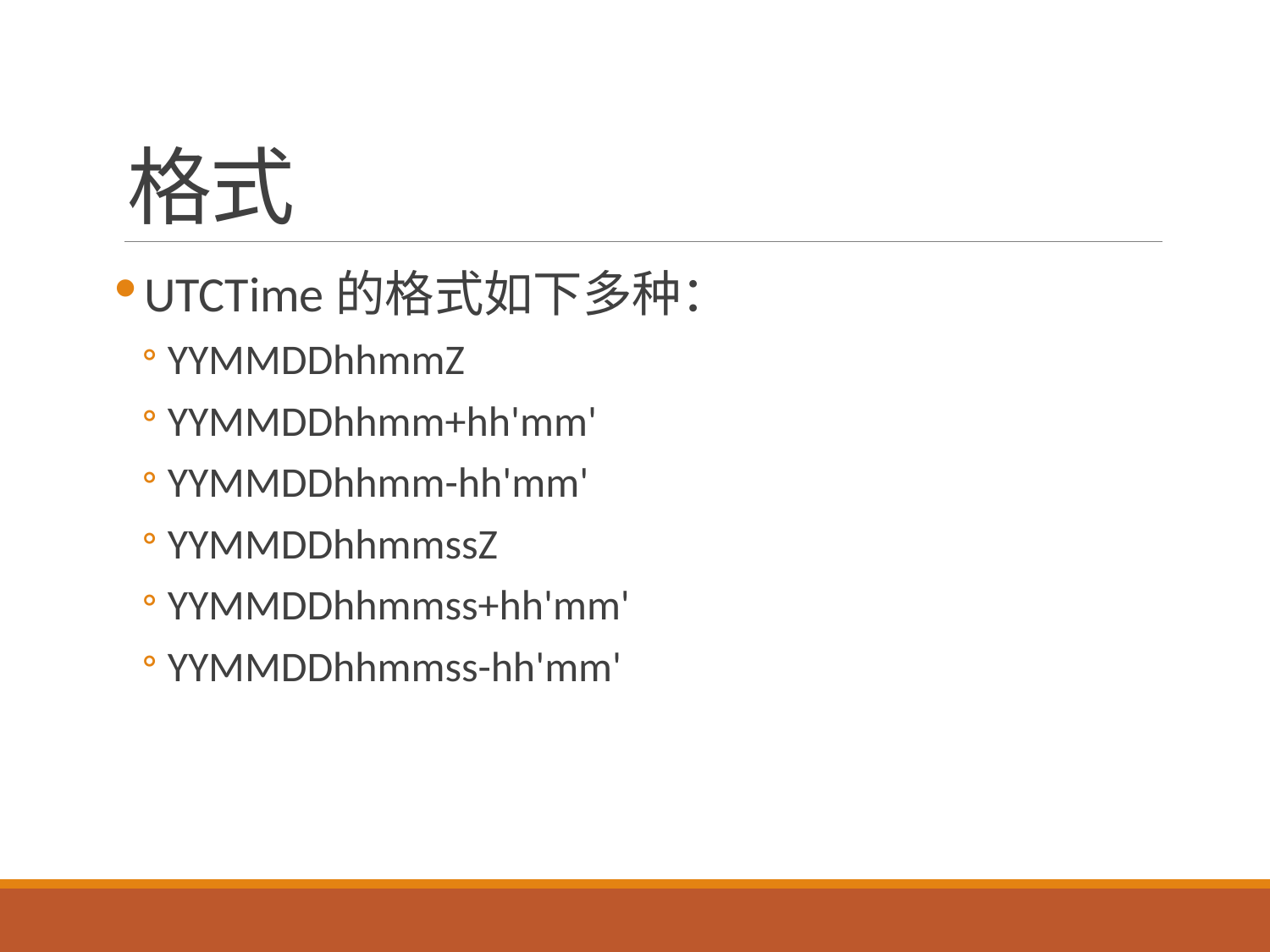

# 格式
UTCTime的格式如下多种：
YYMMDDhhmmZ
YYMMDDhhmm+hh'mm'
YYMMDDhhmm-hh'mm'
YYMMDDhhmmssZ
YYMMDDhhmmss+hh'mm'
YYMMDDhhmmss-hh'mm'
64